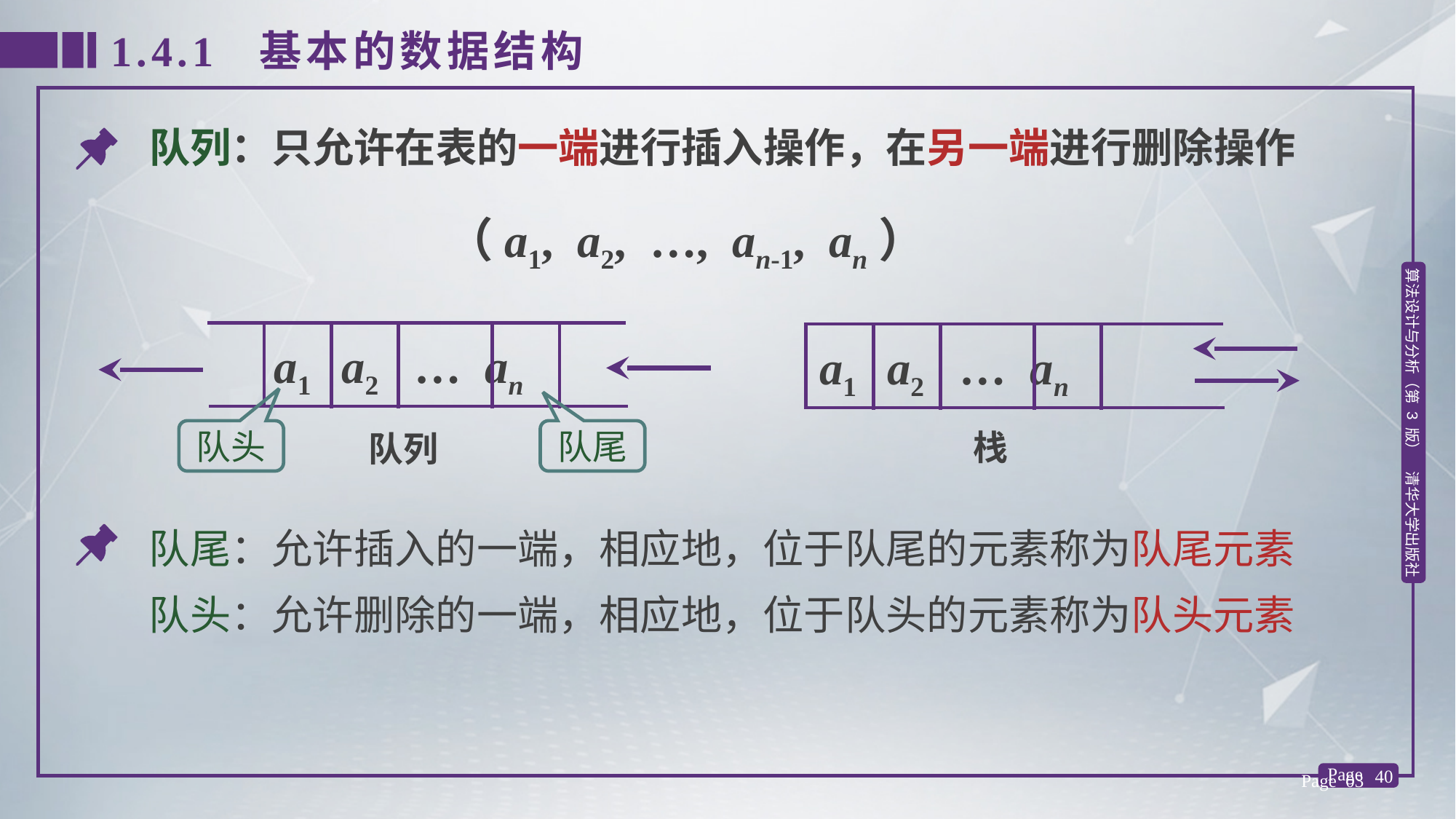

1.4.1  基本的数据结构
队列：只允许在表的一端进行插入操作，在另一端进行删除操作

（a1,  a2,  …,  an-1,  an）
a1   a2   …  an
队列
a1   a2   …  an
栈
队头
队尾
队尾：允许插入的一端，相应地，位于队尾的元素称为队尾元素

队头：允许删除的一端，相应地，位于队头的元素称为队头元素
Page  03